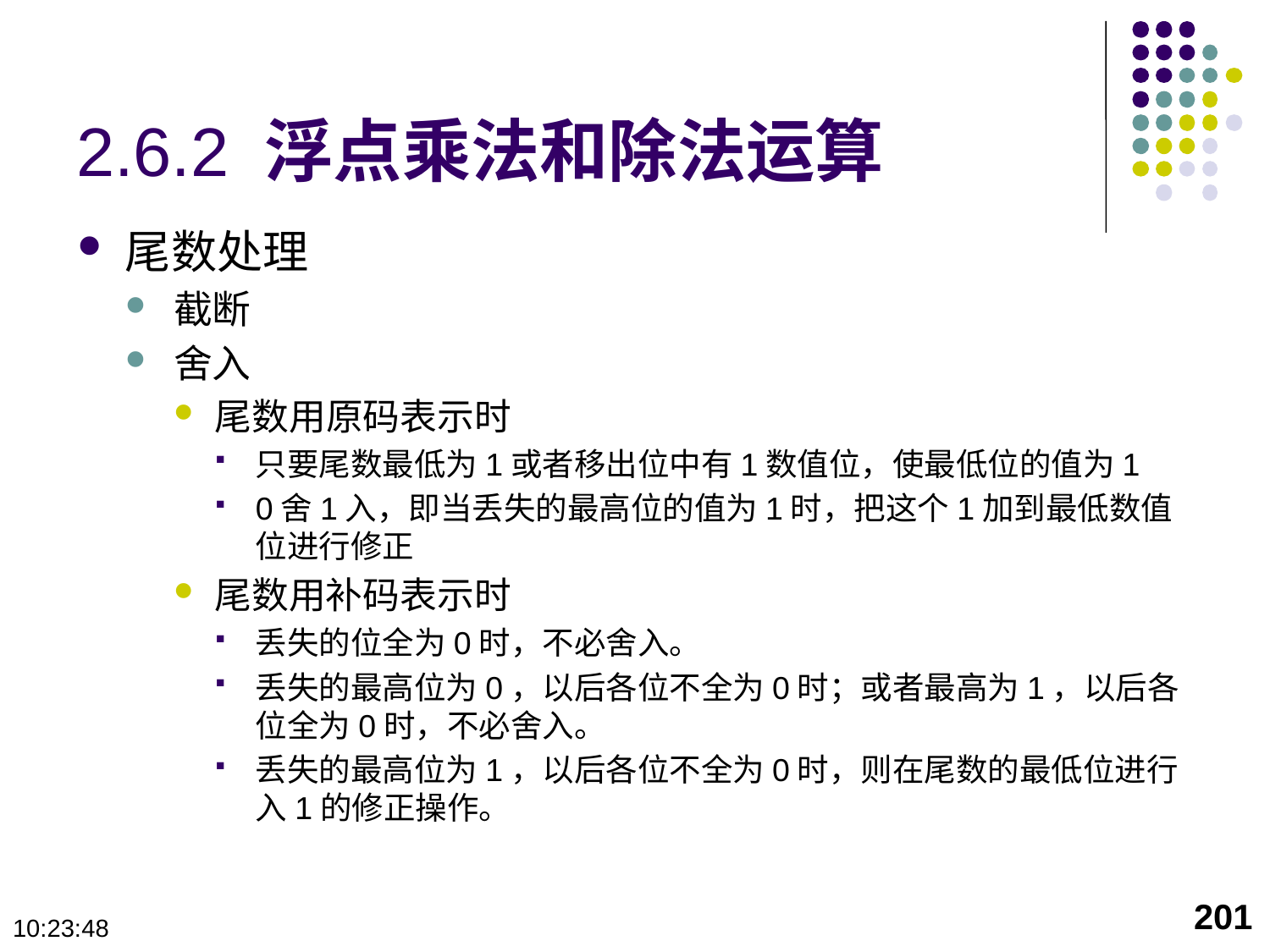

# 2.6.2 浮点乘法和除法运算
尾数处理
截断
舍入
尾数用原码表示时
只要尾数最低为1或者移出位中有1数值位，使最低位的值为1
0舍1入，即当丢失的最高位的值为1时，把这个1加到最低数值位进行修正
尾数用补码表示时
丢失的位全为0时，不必舍入。
丢失的最高位为0，以后各位不全为0时；或者最高为1，以后各位全为0时，不必舍入。
丢失的最高位为1，以后各位不全为0时，则在尾数的最低位进行入1的修正操作。
201
10:23:48